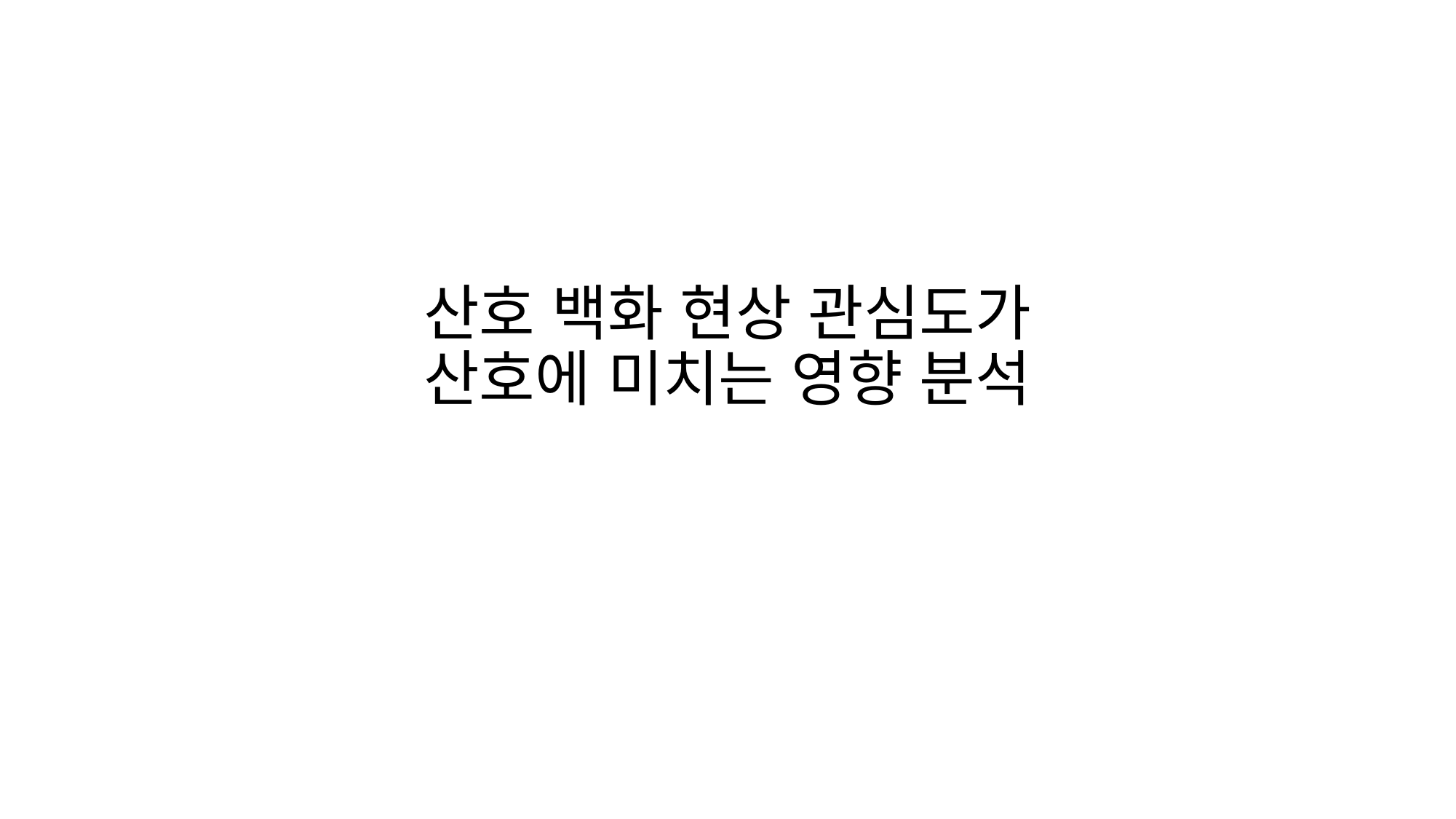

# 산호 백화 현상 관심도가 산호에 미치는 영향 분석